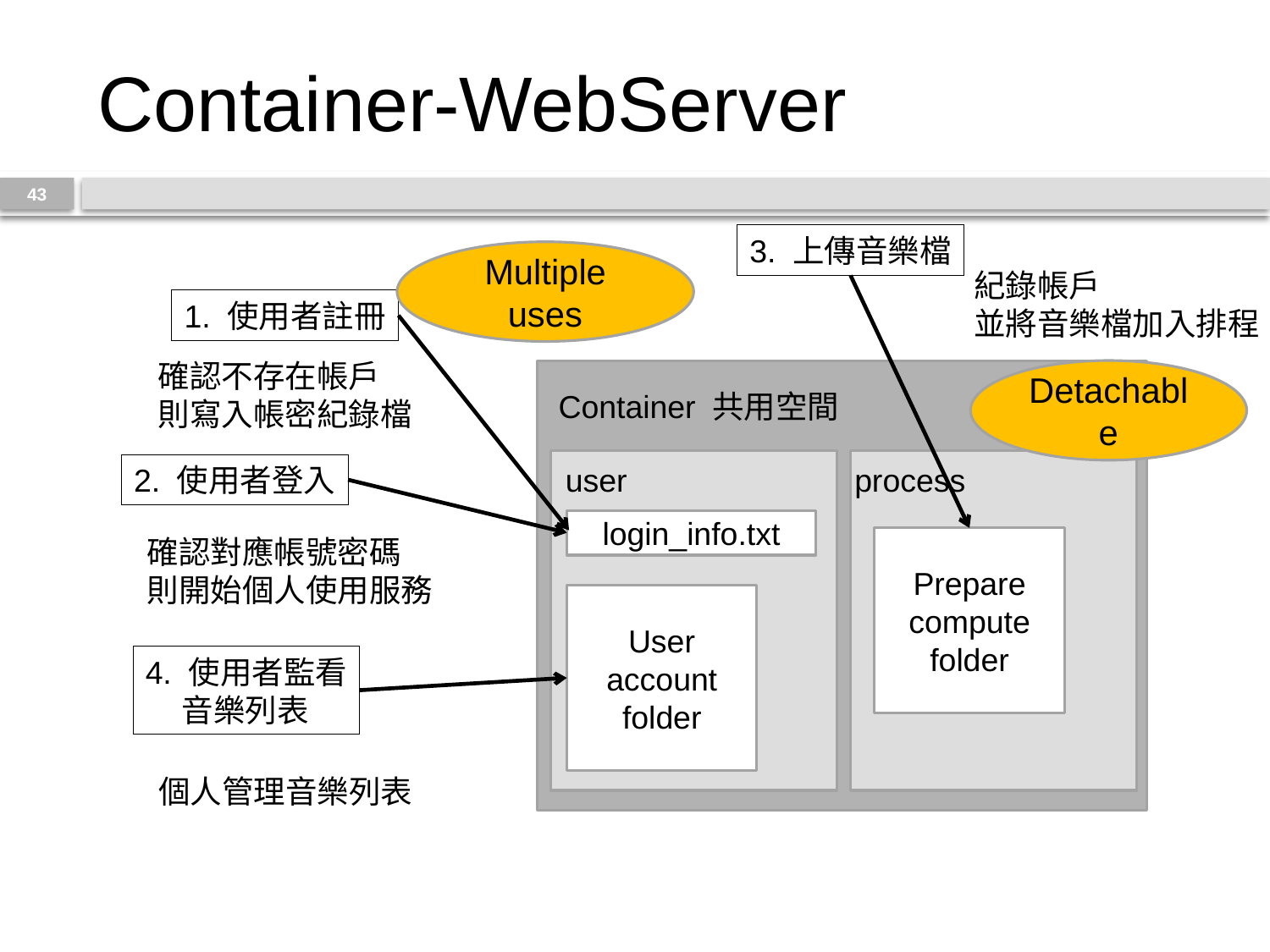

# Container-WebServer
43
3. 上傳音樂檔
Multiple uses
紀錄帳戶
並將音樂檔加入排程
1. 使用者註冊
確認不存在帳戶
則寫入帳密紀錄檔

Container 共用空間

user
process
login_info.txt
Prepare compute folder
User account
folder
Detachable
2. 使用者登入
確認對應帳號密碼
則開始個人使用服務
4. 使用者監看
    音樂列表
個人管理音樂列表